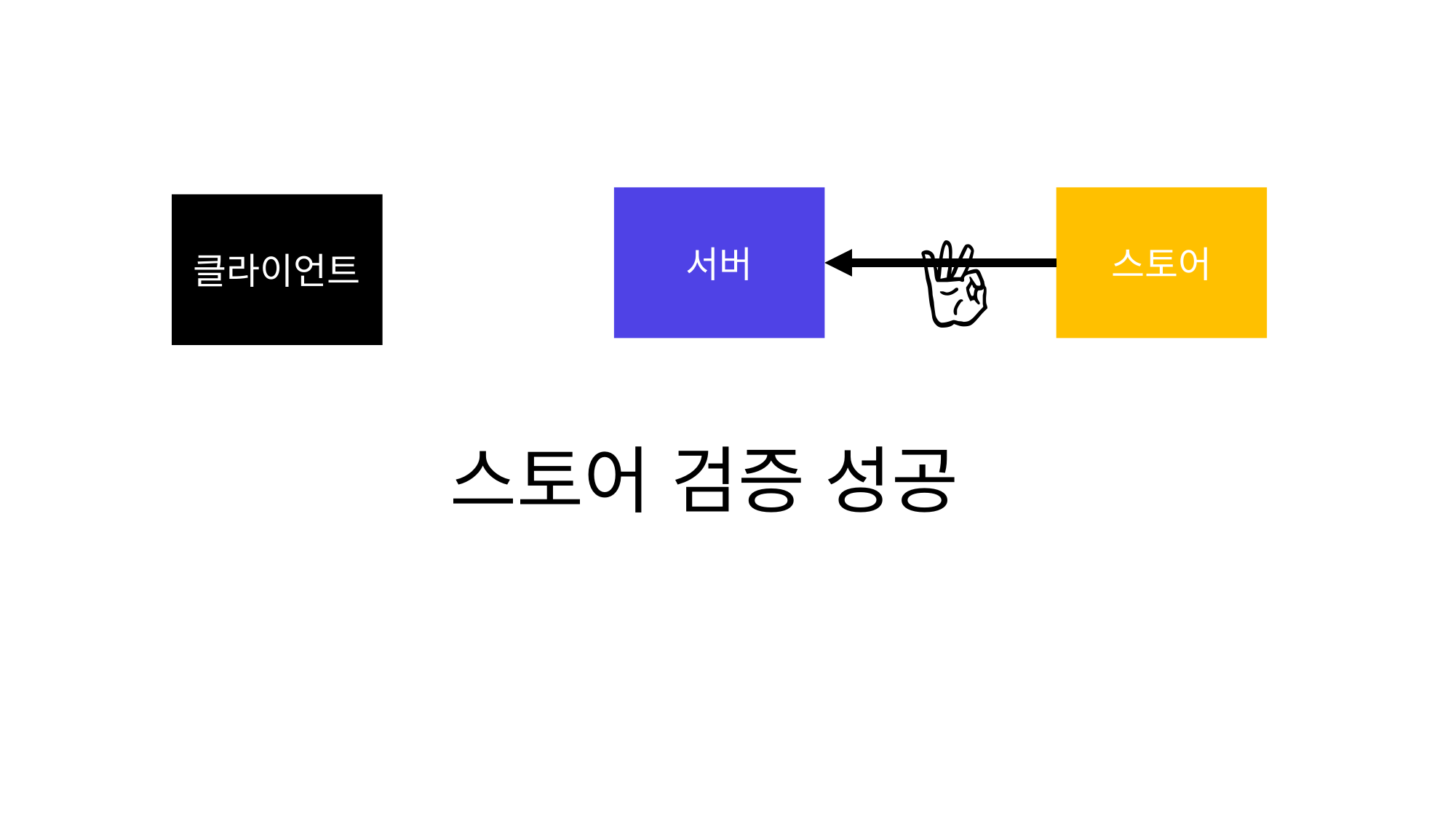

스토어
서버
클라이언트
👌
스토어 검증 성공